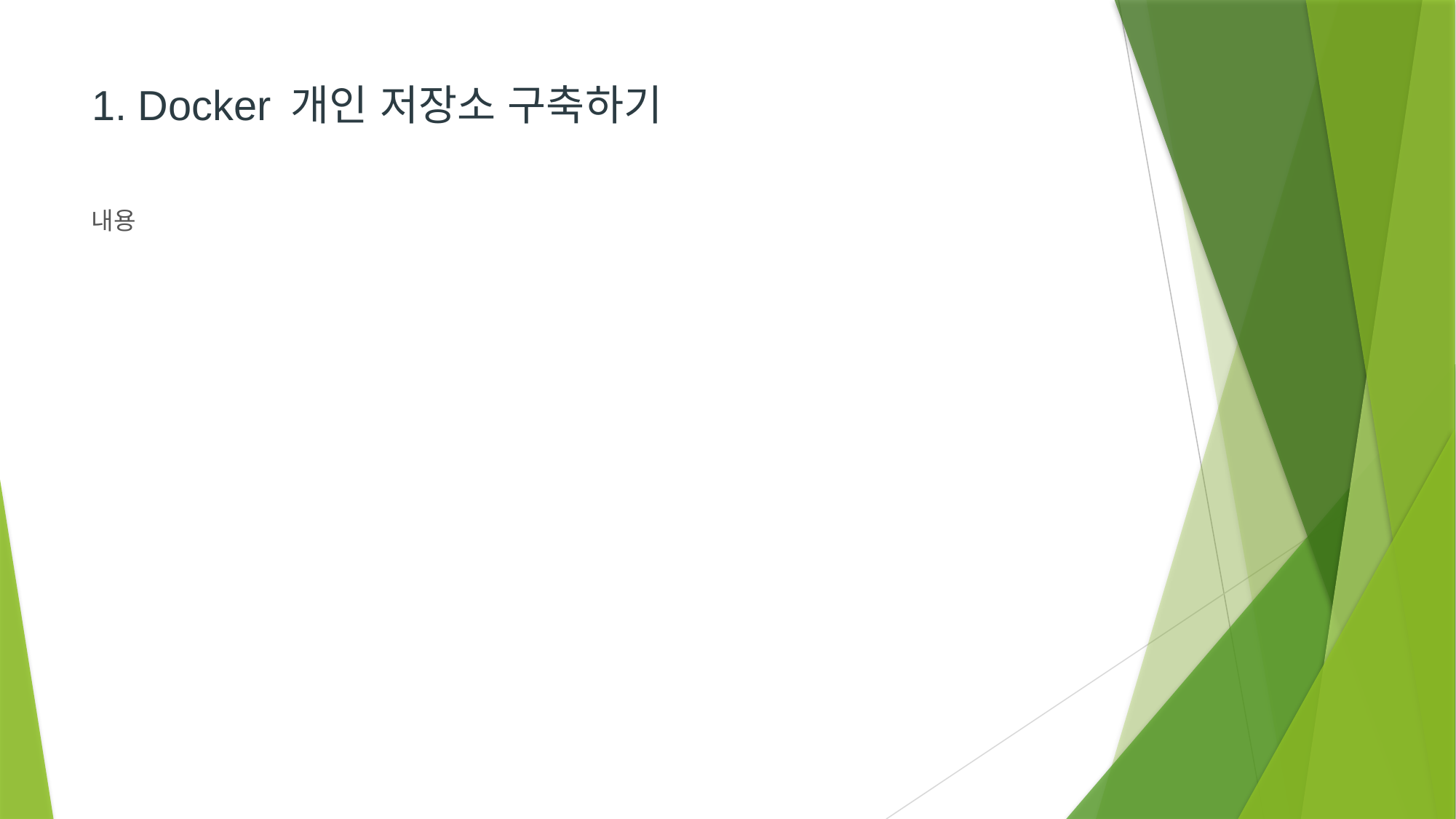

# 1. Docker 개인 저장소 구축하기
내용